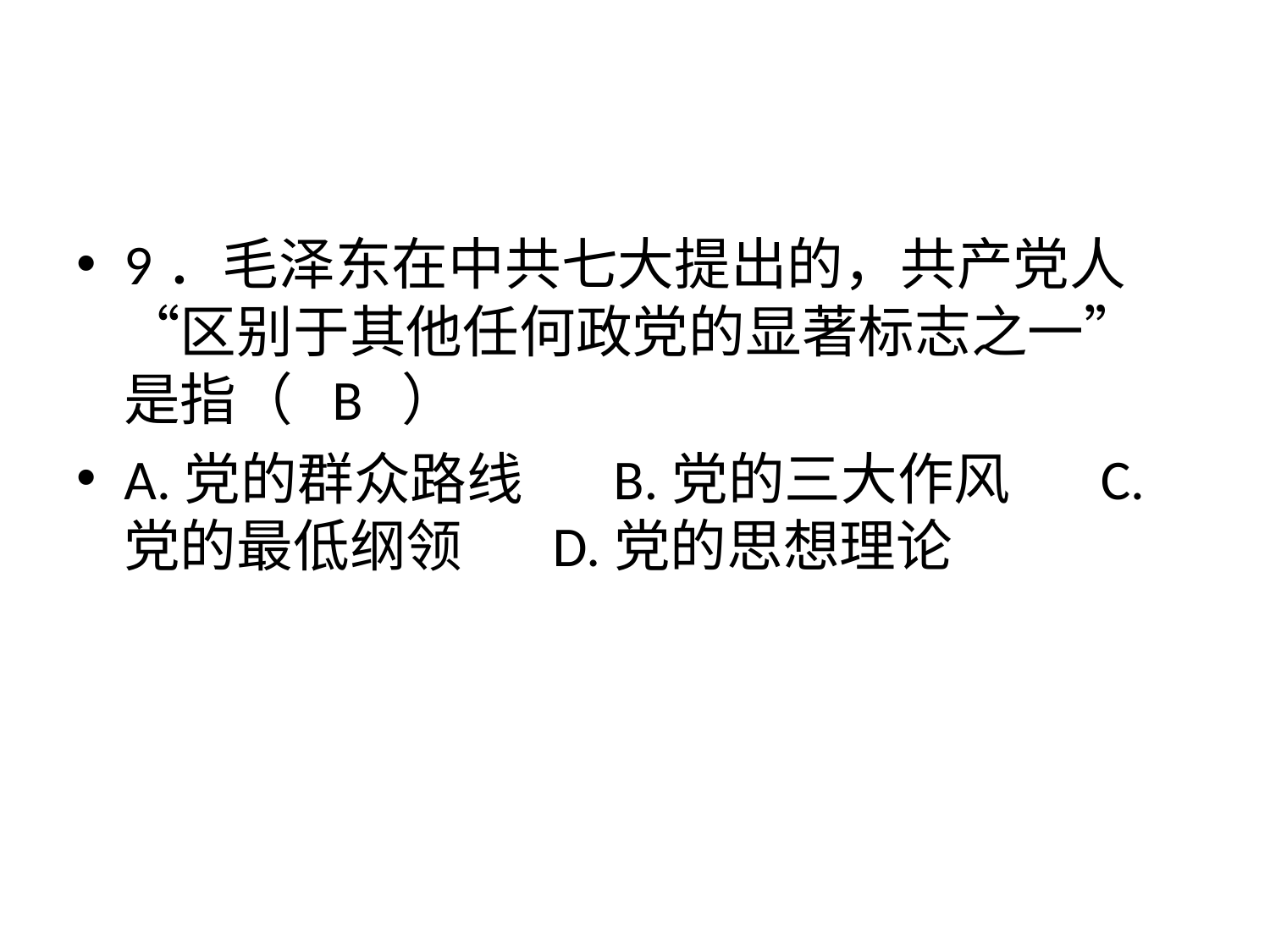

#
9．毛泽东在中共七大提出的，共产党人“区别于其他任何政党的显著标志之一”是指（  B  ）
A.党的群众路线      B.党的三大作风      C.党的最低纲领      D.党的思想理论